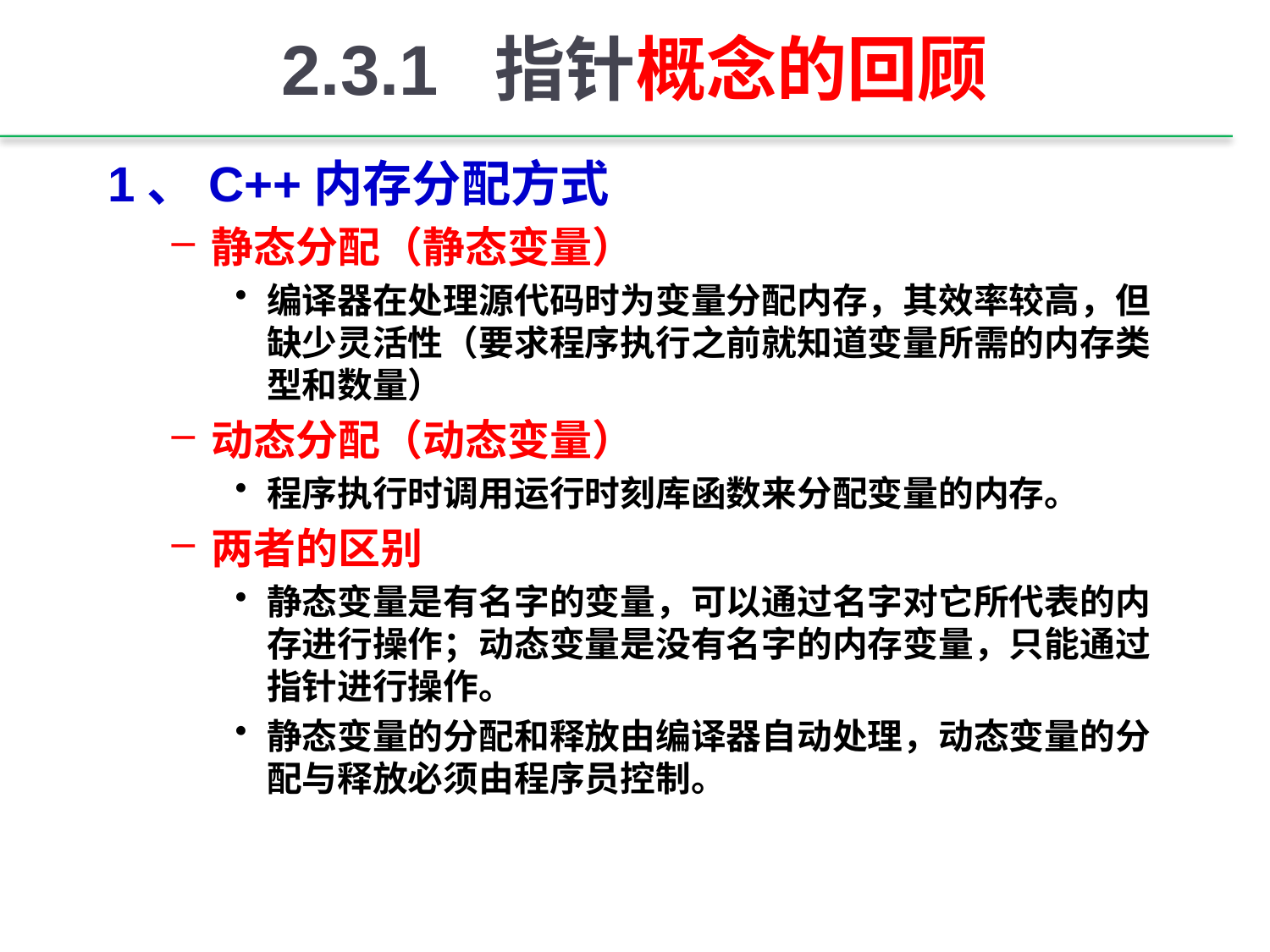

# 2.3.1  指针概念的回顾
1、C++内存分配方式
静态分配（静态变量）
编译器在处理源代码时为变量分配内存，其效率较高，但缺少灵活性（要求程序执行之前就知道变量所需的内存类型和数量）
动态分配（动态变量）
程序执行时调用运行时刻库函数来分配变量的内存。
两者的区别
静态变量是有名字的变量，可以通过名字对它所代表的内存进行操作；动态变量是没有名字的内存变量，只能通过指针进行操作。
静态变量的分配和释放由编译器自动处理，动态变量的分配与释放必须由程序员控制。